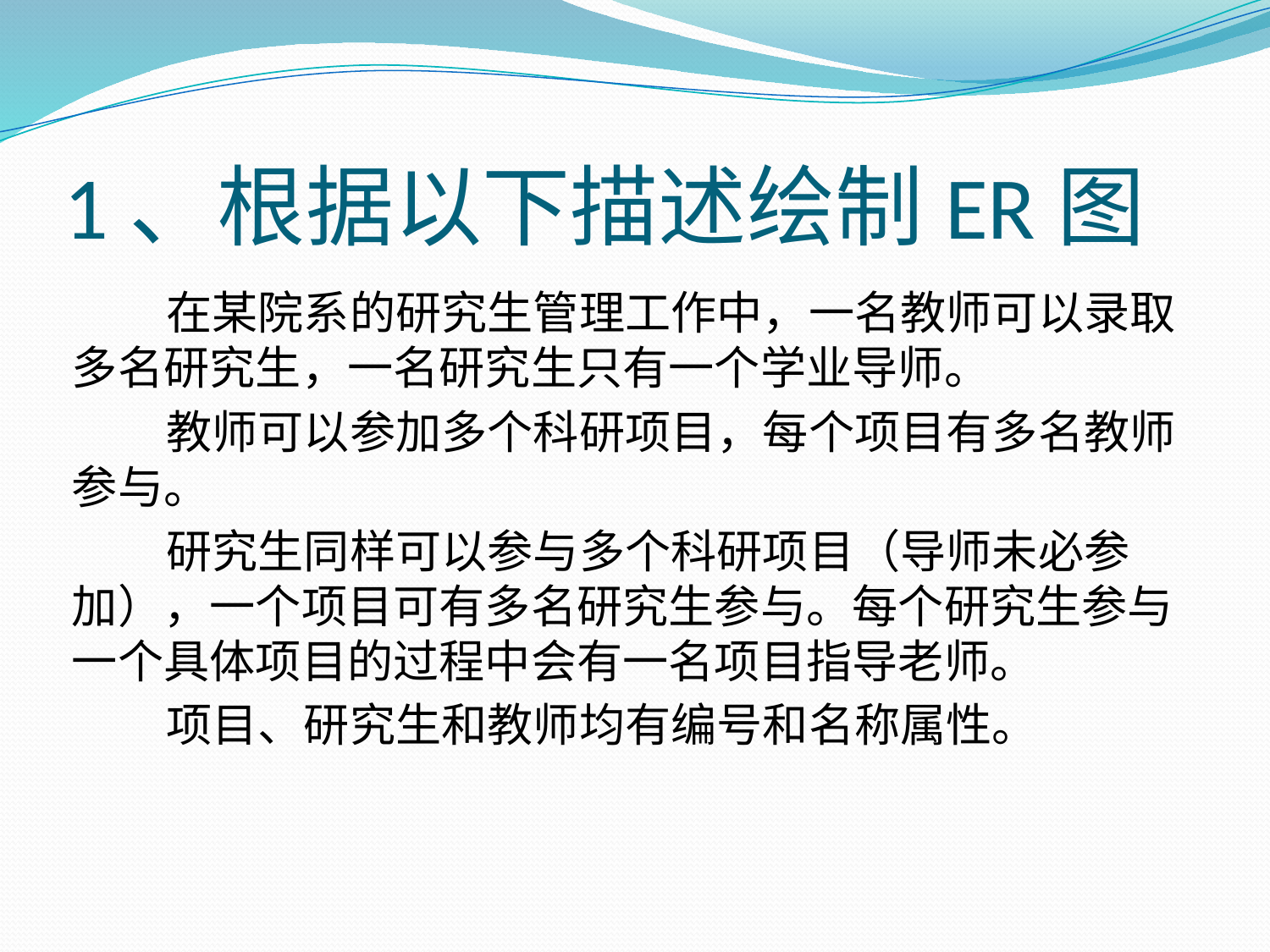

# 1、根据以下描述绘制ER图
        在某院系的研究生管理工作中，一名教师可以录取多名研究生，一名研究生只有一个学业导师。
        教师可以参加多个科研项目，每个项目有多名教师参与。
        研究生同样可以参与多个科研项目（导师未必参加），一个项目可有多名研究生参与。每个研究生参与一个具体项目的过程中会有一名项目指导老师。
        项目、研究生和教师均有编号和名称属性。